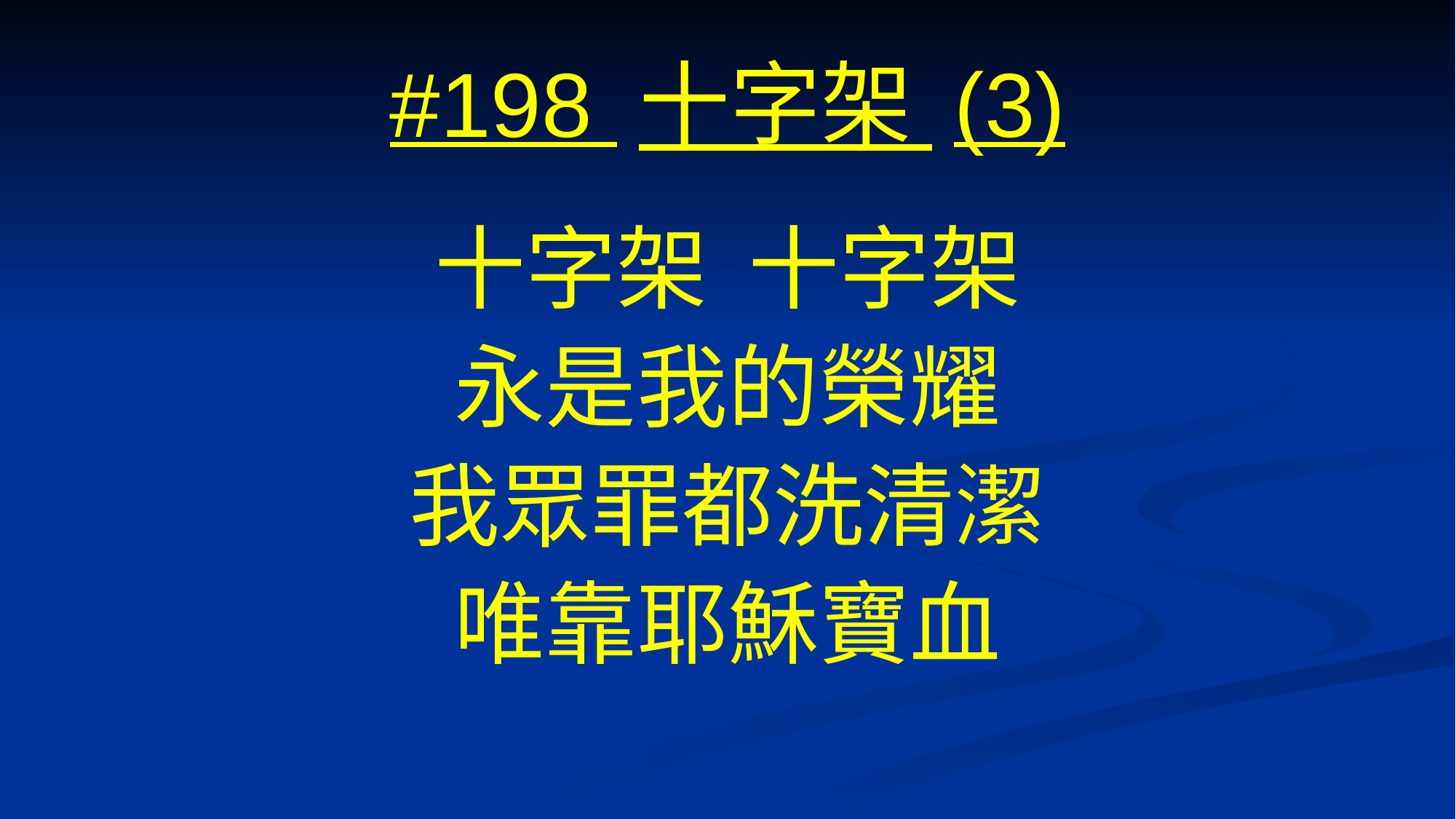

# #198 十字架 (3)
十字架  十字架
永是我的榮耀
我眾罪都洗清潔
唯靠耶穌寶血